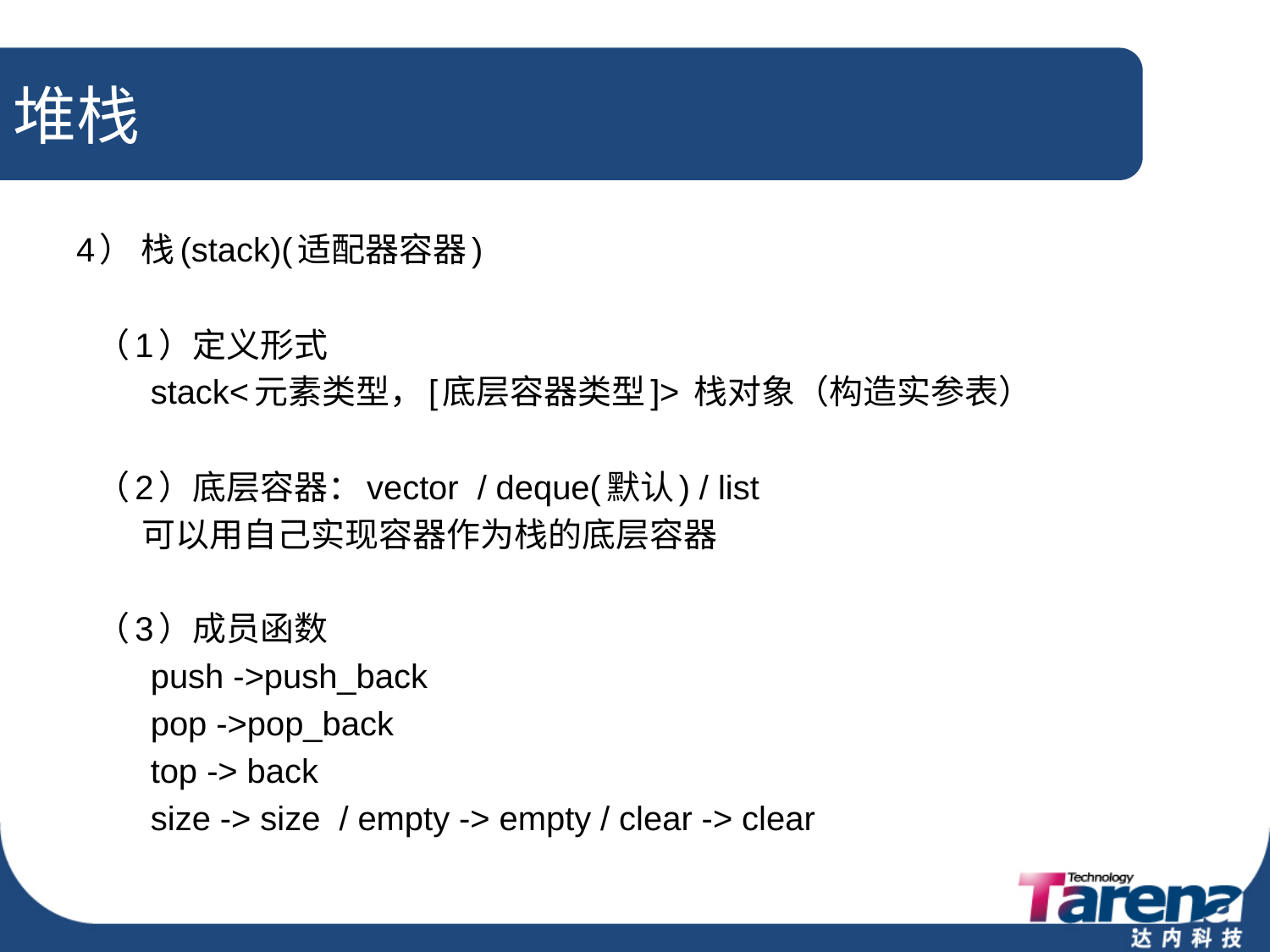

# 堆栈
4） 栈(stack)(适配器容器)

  （1）定义形式
        stack<元素类型，[底层容器类型]> 栈对象（构造实参表）

  （2）底层容器：vector  / deque(默认) / list
        可以用自己实现容器作为栈的底层容器

  （3）成员函数
        push ->push_back
        pop ->pop_back
        top -> back
        size -> size  / empty -> empty / clear -> clear